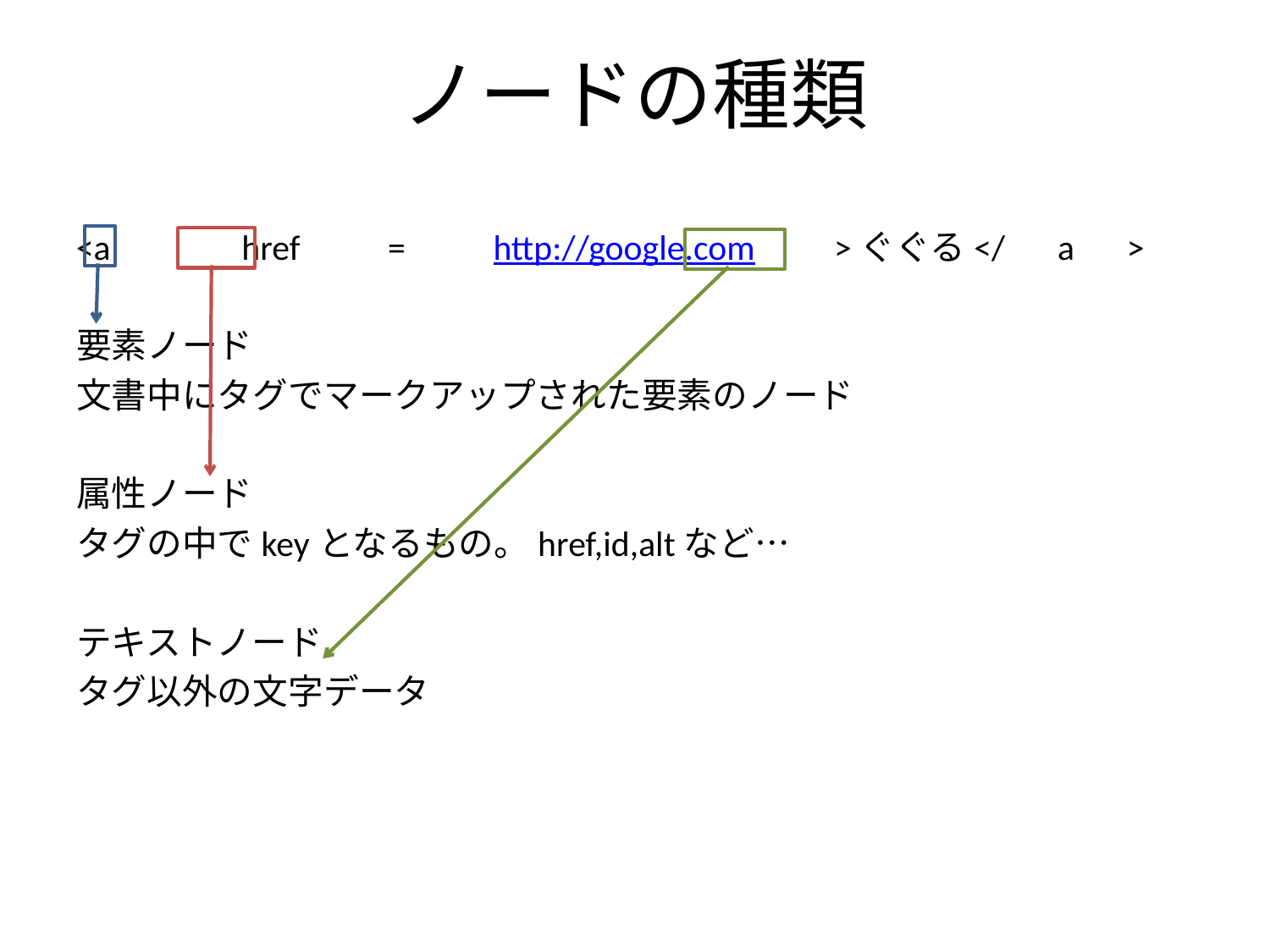

# ノードの種類
<a 　　　href　　=　　http://google.com　　>ぐぐる</　a　>

要素ノード
文書中にタグでマークアップされた要素のノード

属性ノード
タグの中でkeyとなるもの。href,id,altなど…

テキストノード
タグ以外の文字データ